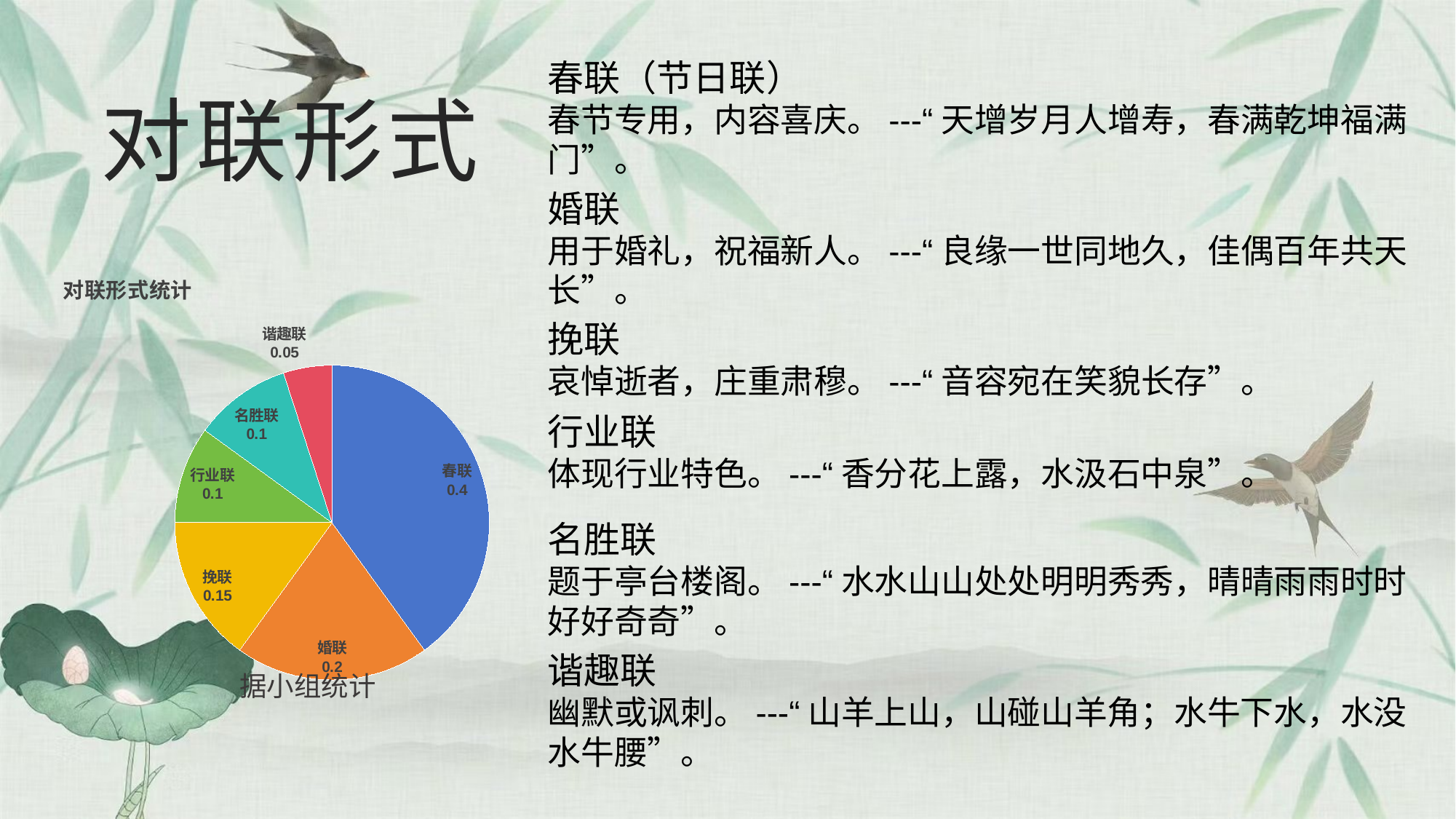

春联（节日联）
春节专用，内容喜庆。---“天增岁月人增寿，春满乾坤福满门”。
# 对联形式
婚联
用于婚礼，祝福新人。---“良缘一世同地久，佳偶百年共天长”。

### Chart: 对联形式统计

| Category | 对联形式统计 |
|---|---|
| 春联 | 0.4 |
| 婚联 | 0.2 |
| 挽联 | 0.15 |
| 行业联 | 0.1 |
| 名胜联 | 0.1 |
| 谐趣联 | 0.05 |
挽联
哀悼逝者，庄重肃穆。---“音容宛在笑貌长存”。
行业联
体现行业特色。---“香分花上露，水汲石中泉”。
名胜联
题于亭台楼阁。---“水水山山处处明明秀秀，晴晴雨雨时时好好奇奇”。
谐趣联
幽默或讽刺。---“山羊上山，山碰山羊角；水牛下水，水没水牛腰”。
据小组统计